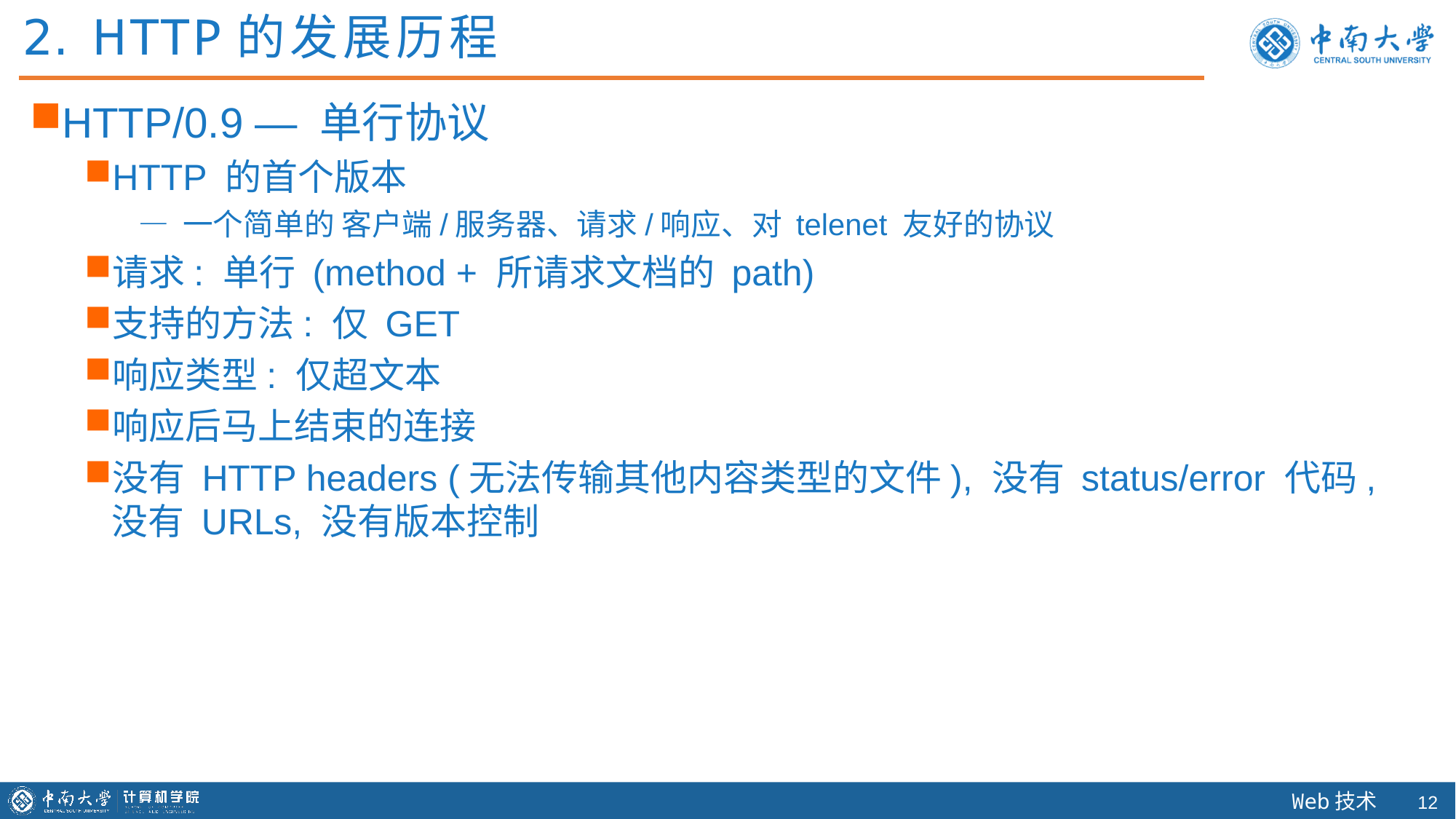

2. HTTP的发展历程

HTTP/0.9 — 单行协议
HTTP 的首个版本
— 一个简单的 客户端/服务器、请求/响应、对 telenet 友好的协议
请求: 单行 (method + 所请求文档的 path)
支持的方法: 仅 GET
响应类型: 仅超文本
响应后马上结束的连接
没有 HTTP headers (无法传输其他内容类型的文件), 没有 status/error 代码, 没有 URLs, 没有版本控制

12